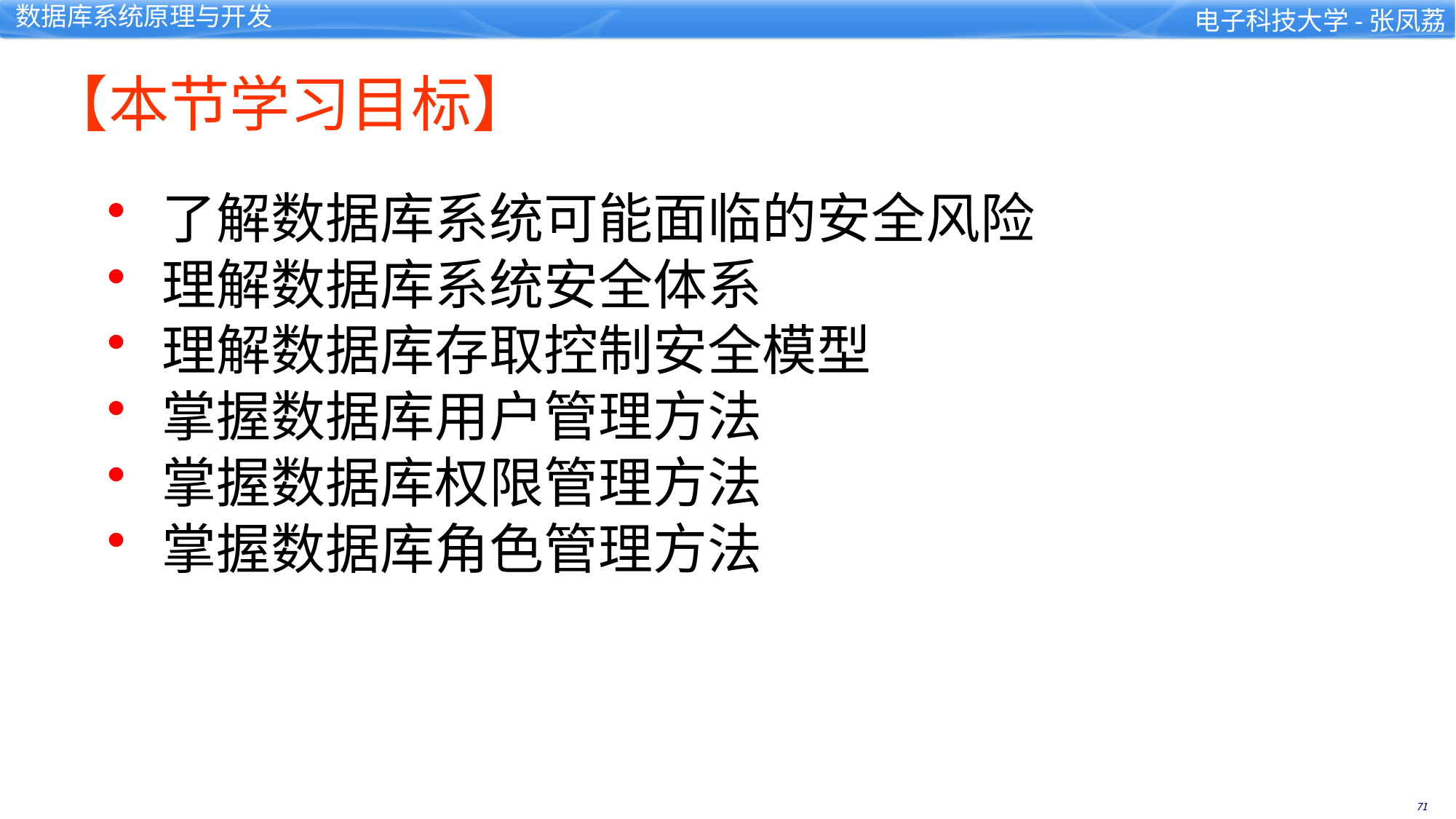

【本节学习目标】
了解数据库系统可能面临的安全风险
理解数据库系统安全体系
理解数据库存取控制安全模型
掌握数据库用户管理方法
掌握数据库权限管理方法
掌握数据库角色管理方法